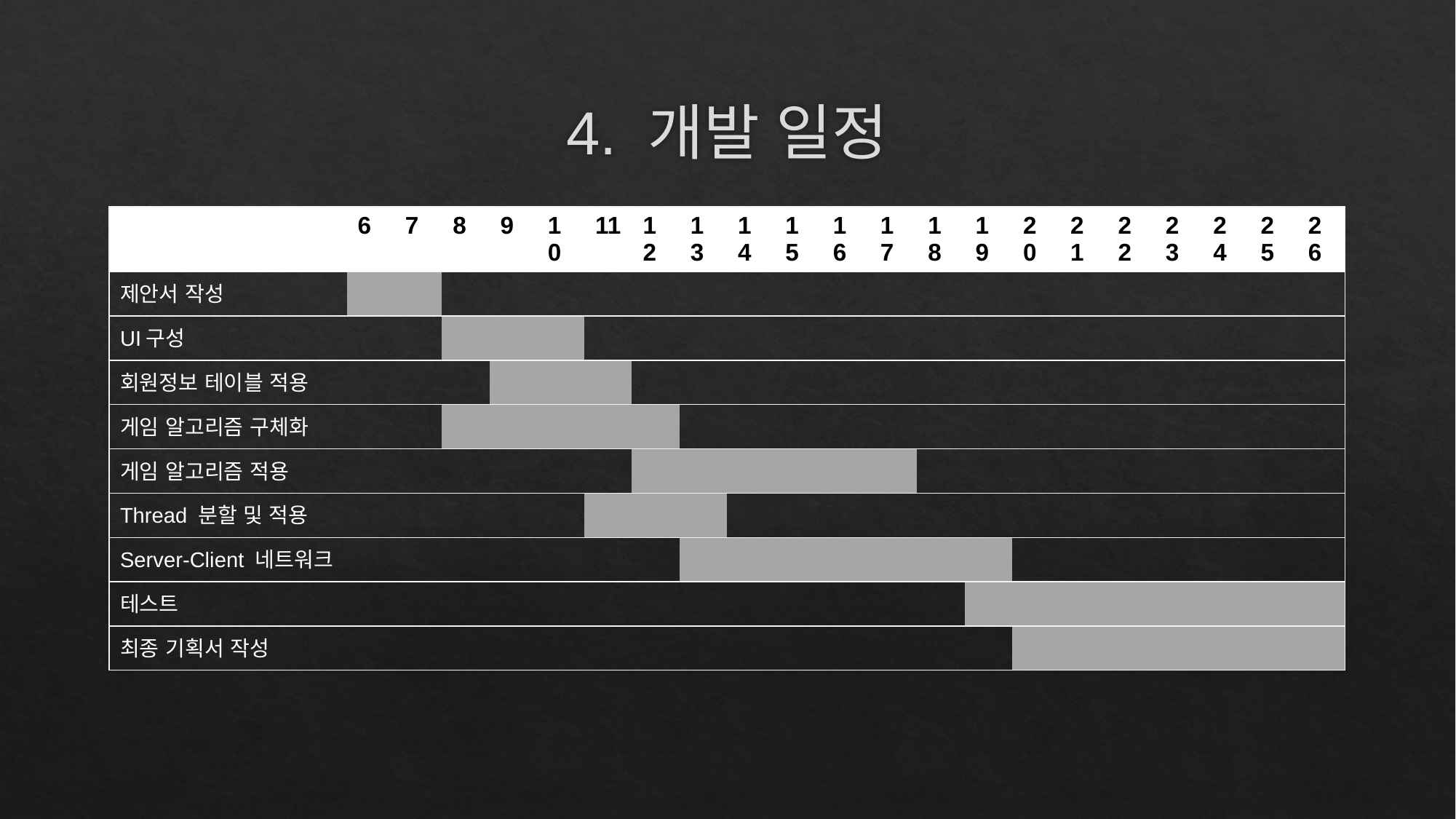

# 4. 개발 일정
|  | 6 | 7 | 8 | 9 | 10 | 11 | 12 | 13 | 14 | 15 | 16 | 17 | 18 | 19 | 20 | 21 | 22 | 23 | 24 | 25 | 26 |
| --- | --- | --- | --- | --- | --- | --- | --- | --- | --- | --- | --- | --- | --- | --- | --- | --- | --- | --- | --- | --- | --- |
| 제안서 작성 |  |  |  |  |  |  |  |  |  |  |  |  |  |  |  |  |  |  |  |  |  |
| UI구성 |  |  |  |  |  |  |  |  |  |  |  |  |  |  |  |  |  |  |  |  |  |
| 회원정보 테이블 적용 |  |  |  |  |  |  |  |  |  |  |  |  |  |  |  |  |  |  |  |  |  |
| 게임 알고리즘 구체화 |  |  |  |  |  |  |  |  |  |  |  |  |  |  |  |  |  |  |  |  |  |
| 게임 알고리즘 적용 |  |  |  |  |  |  |  |  |  |  |  |  |  |  |  |  |  |  |  |  |  |
| Thread 분할 및 적용 |  |  |  |  |  |  |  |  |  |  |  |  |  |  |  |  |  |  |  |  |  |
| Server-Client 네트워크 |  |  |  |  |  |  |  |  |  |  |  |  |  |  |  |  |  |  |  |  |  |
| 테스트 |  |  |  |  |  |  |  |  |  |  |  |  |  |  |  |  |  |  |  |  |  |
| 최종 기획서 작성 |  |  |  |  |  |  |  |  |  |  |  |  |  |  |  |  |  |  |  |  |  |